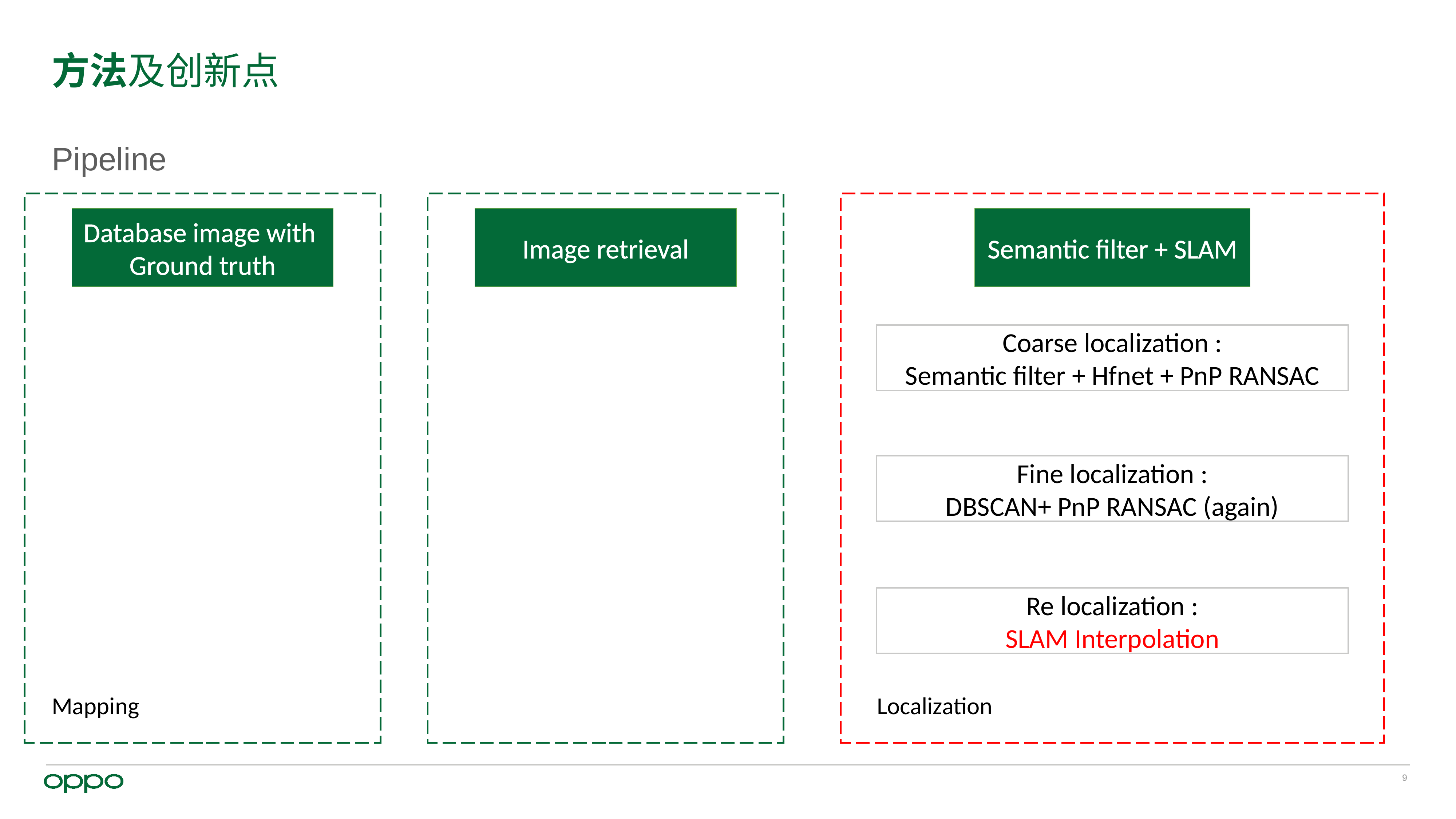

# 方法及创新点
Pipeline

Database image with
Ground truth
Image retrieval
Semantic filter + SLAM
Coarse localization :
Semantic filter + Hfnet + PnP RANSAC
Fine localization :
DBSCAN+ PnP RANSAC (again)
Re localization :
SLAM Interpolation
Localization
Mapping